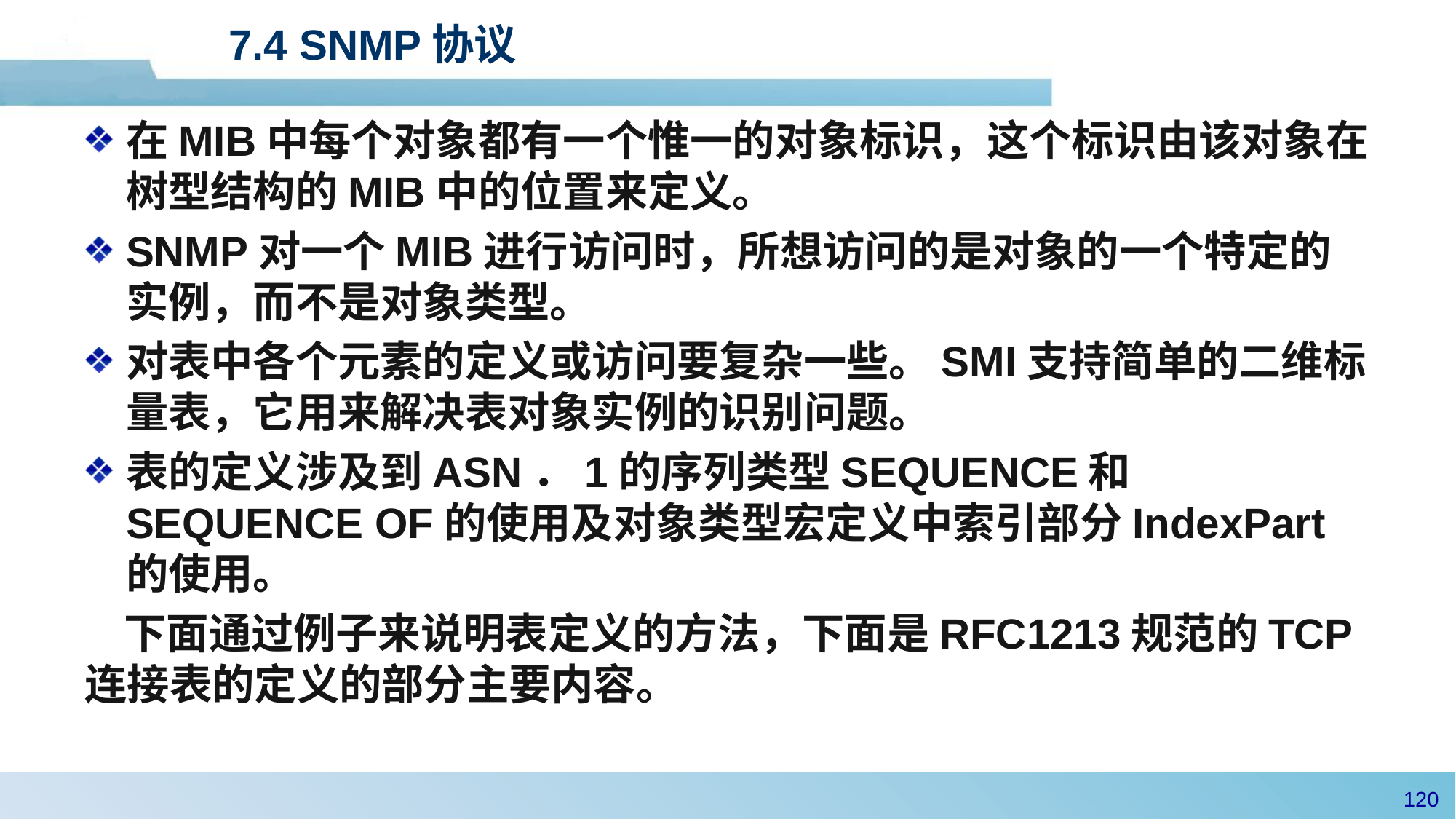

# 7.4 SNMP协议
在MIB中每个对象都有一个惟一的对象标识，这个标识由该对象在树型结构的MIB中的位置来定义。
SNMP对一个MIB进行访问时，所想访问的是对象的一个特定的实例，而不是对象类型。
对表中各个元素的定义或访问要复杂一些。SMI支持简单的二维标量表，它用来解决表对象实例的识别问题。
表的定义涉及到ASN．1的序列类型SEQUENCE和SEQUENCE OF的使用及对象类型宏定义中索引部分IndexPart的使用。
   下面通过例子来说明表定义的方法，下面是RFC1213规范的TCP连接表的定义的部分主要内容。
120